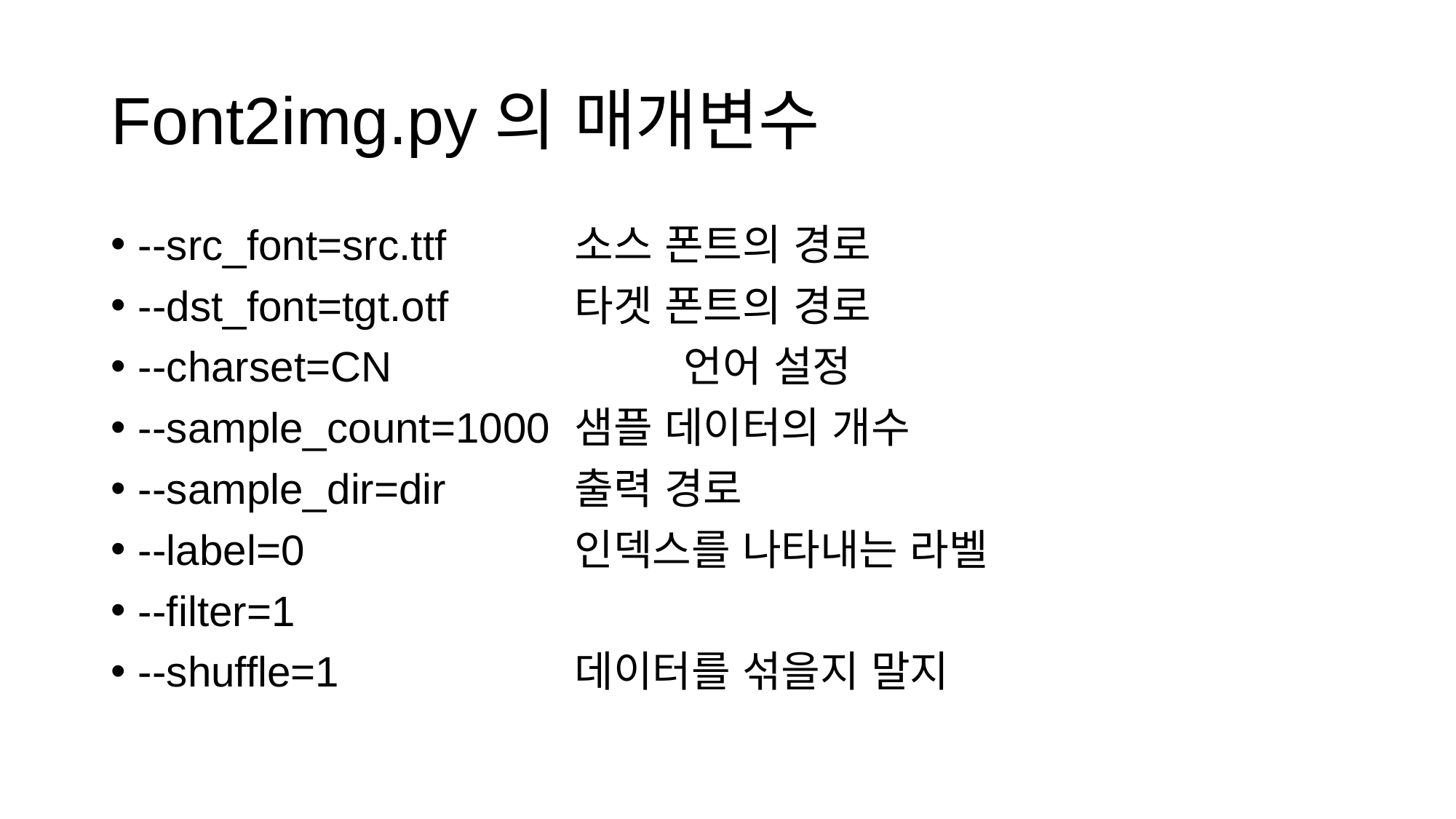

# Font2img.py의 매개변수
--src_font=src.ttf 		소스 폰트의 경로
--dst_font=tgt.otf 		타겟 폰트의 경로
--charset=CN 			언어 설정
--sample_count=1000 	샘플 데이터의 개수
--sample_dir=dir 		출력 경로
--label=0 			인덱스를 나타내는 라벨
--filter=1
--shuffle=1			데이터를 섞을지 말지